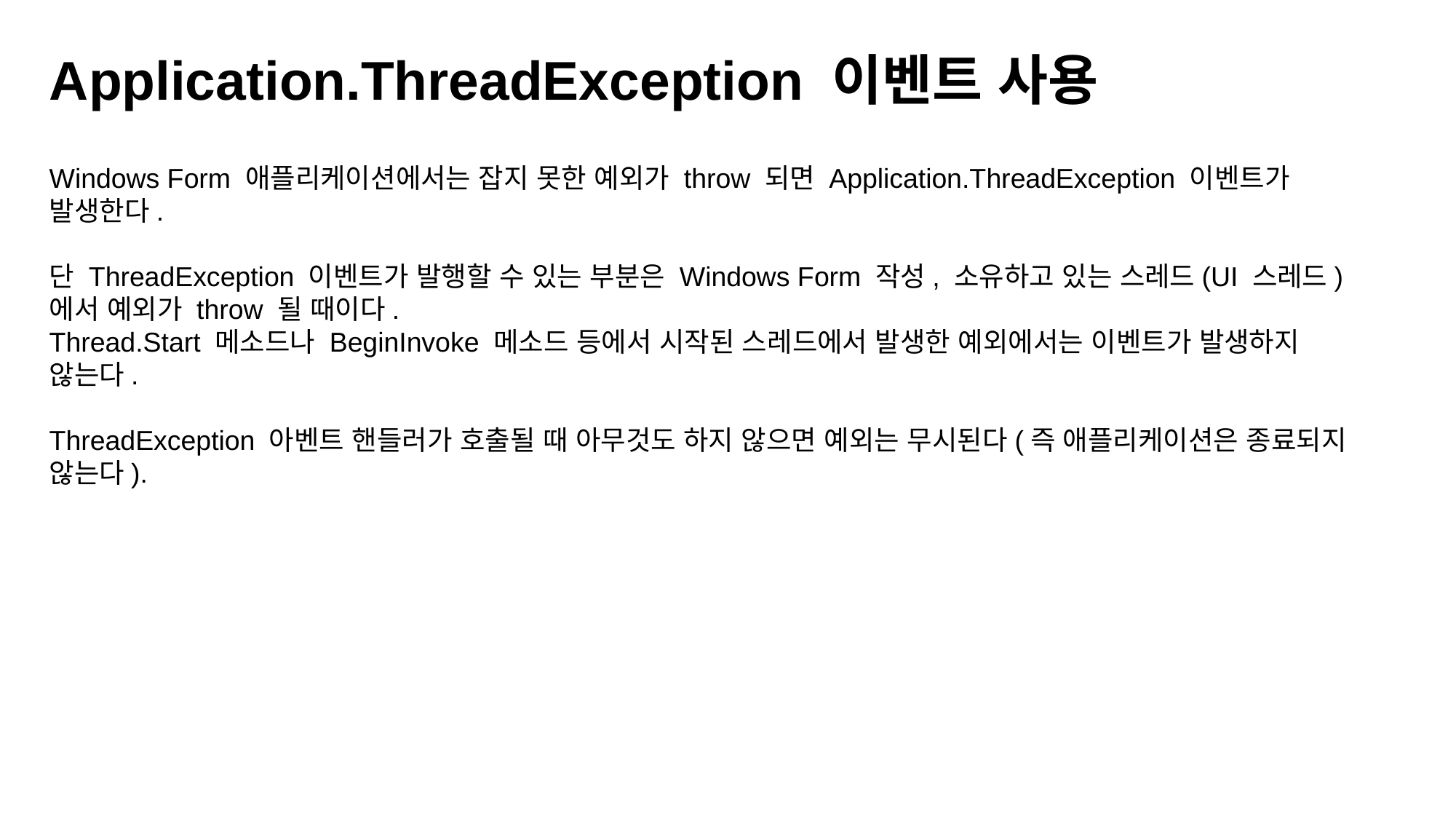

Application.ThreadException 이벤트 사용
Windows Form 애플리케이션에서는 잡지 못한 예외가 throw 되면 Application.ThreadException 이벤트가 발생한다.
단 ThreadException 이벤트가 발행할 수 있는 부분은 Windows Form 작성, 소유하고 있는 스레드(UI 스레드)에서 예외가 throw 될 때이다.
Thread.Start 메소드나 BeginInvoke 메소드 등에서 시작된 스레드에서 발생한 예외에서는 이벤트가 발생하지 않는다.
ThreadException 아벤트 핸들러가 호출될 때 아무것도 하지 않으면 예외는 무시된다(즉 애플리케이션은 종료되지 않는다).